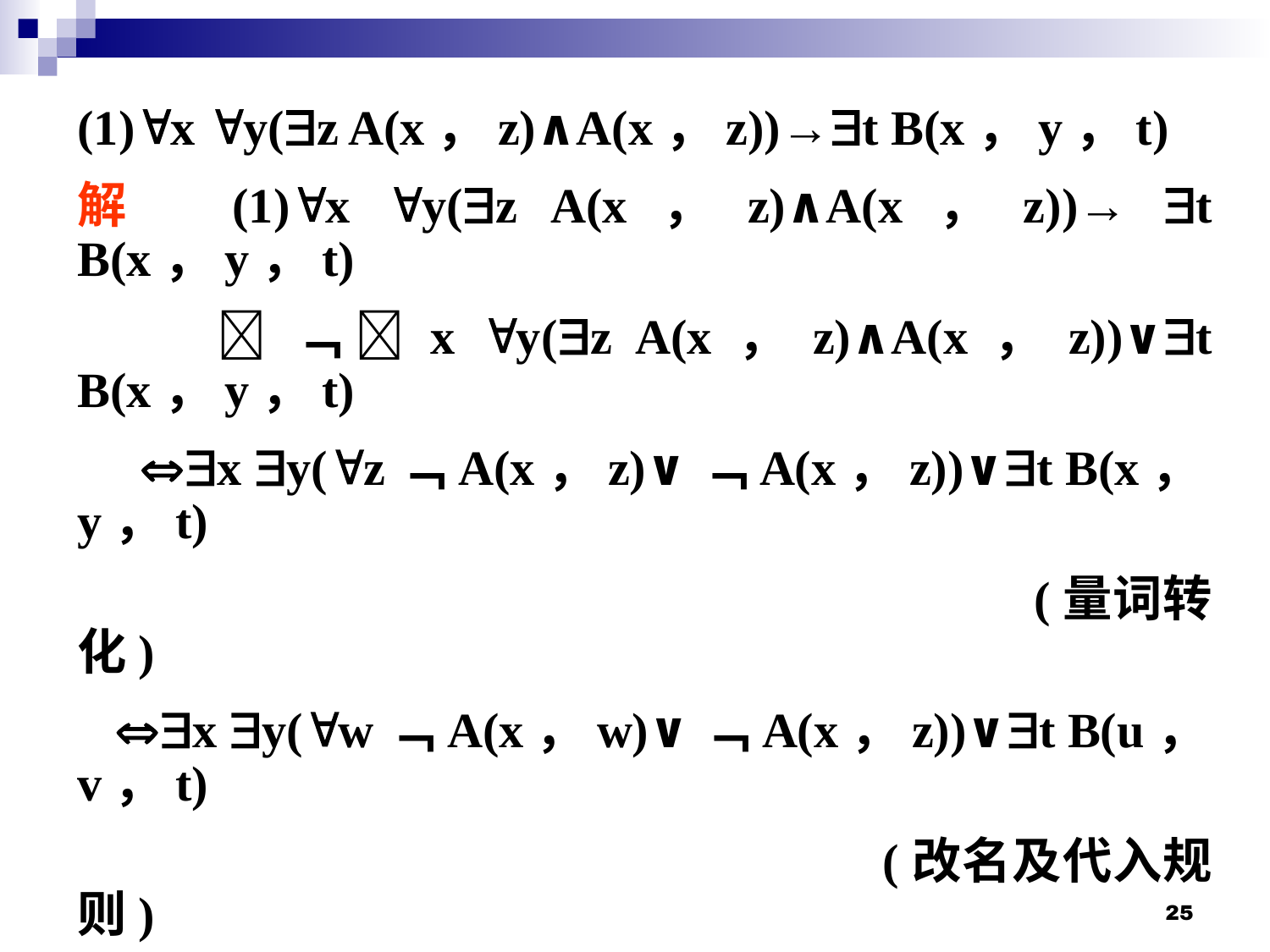

(1)∀x ∀y(∃z A(x，z)∧A(x，z))→∃t B(x，y，t)
解  (1)∀x ∀y(∃z A(x，z)∧A(x，z))→ ∃t B(x，y，t)
     ⇔﹁∀x ∀y(∃z A(x，z)∧A(x，z))∨∃t B(x，y，t)
     ⇔∃x ∃y(∀z﹁A(x，z)∨﹁A(x，z))∨∃t B(x，y，t)
                                                                         (量词转化)
   ⇔∃x ∃y(∀w﹁A(x，w)∨﹁A(x，z))∨∃t B(u，v，t)
                                                             (改名及代入规则)
⇔∃x∃y∀w∃t(﹁A(x，w)∨﹁A(x，z)∨B(u，v，t))
                               (量词辖域扩张)
25